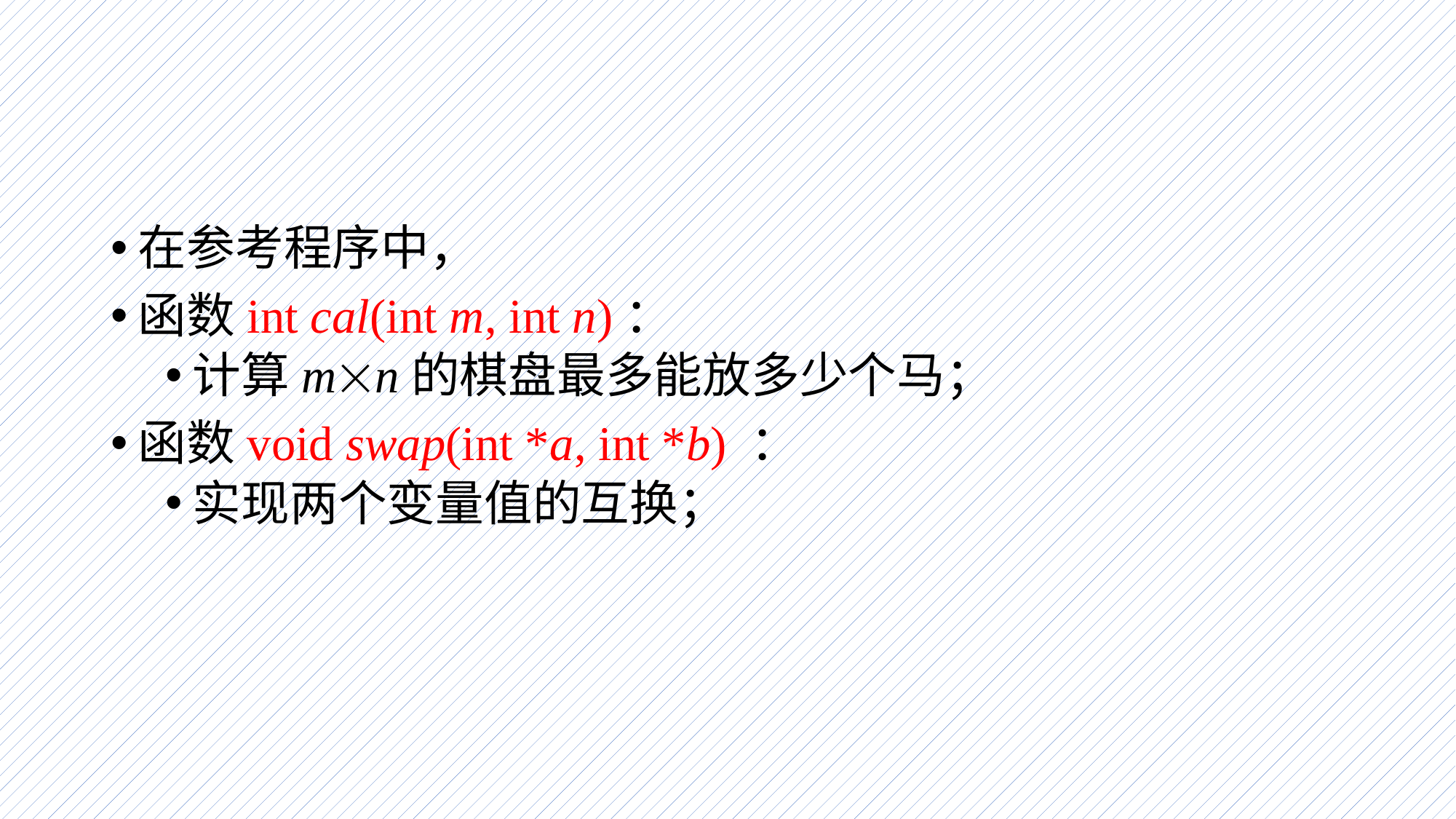

#
在参考程序中，
函数int cal(int m, int n)：
计算m×n的棋盘最多能放多少个马；
函数void swap(int *a, int *b) ：
实现两个变量值的互换；